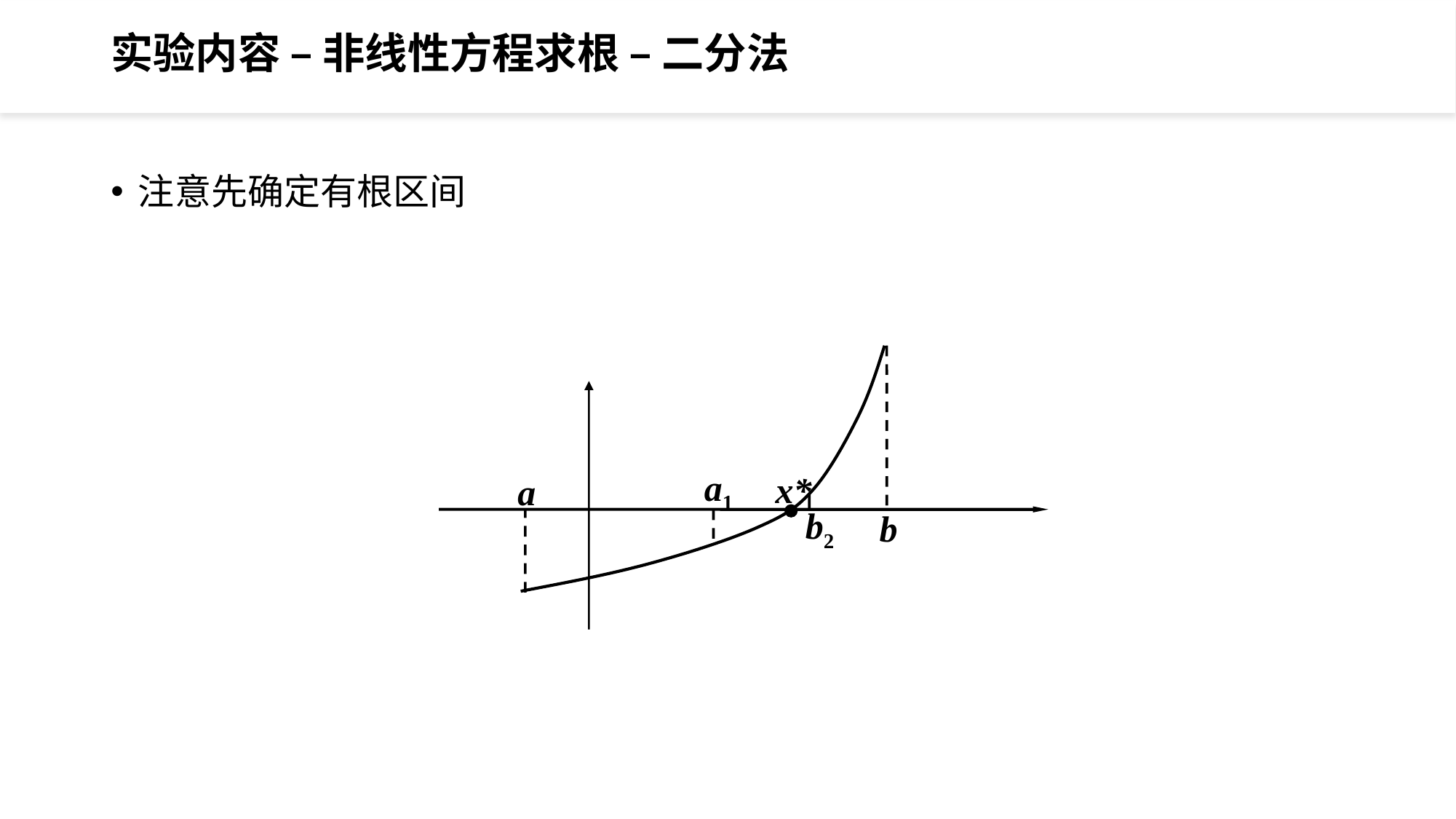

# 实验内容 – 非线性方程求根 – 二分法
注意先确定有根区间

x*

b

a1
a

b2